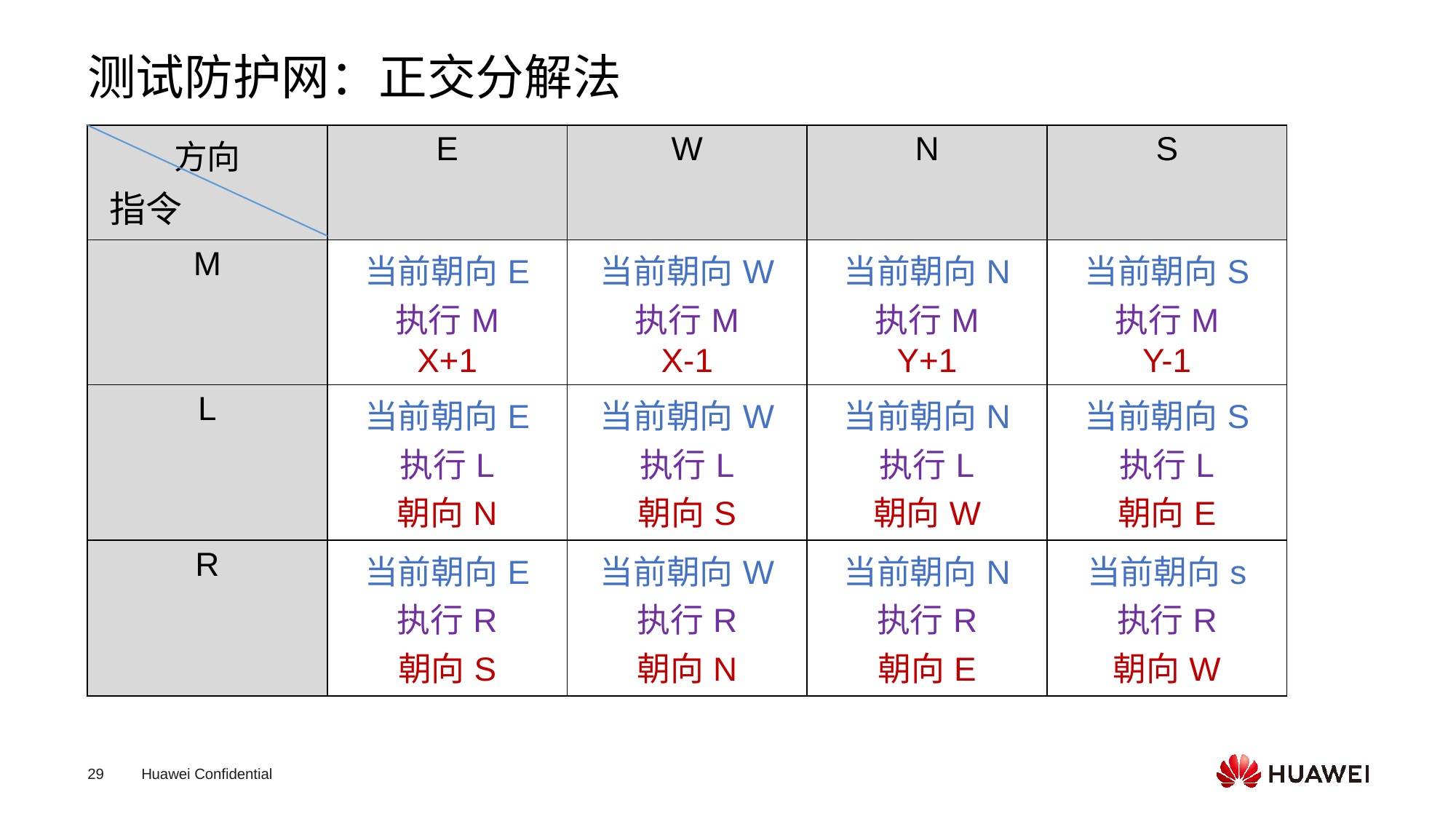

# 测试防护网：正交分解法
| 方向 | E | W | N | S |
| --- | --- | --- | --- | --- |
| M | 当前朝向E 执行M X+1 | 当前朝向W 执行M X-1 | 当前朝向N 执行M Y+1 | 当前朝向S 执行M Y-1 |
| L | 当前朝向E 执行L 朝向N | 当前朝向W 执行L 朝向S | 当前朝向N 执行L 朝向W | 当前朝向S 执行L 朝向E |
| R | 当前朝向E 执行R 朝向S | 当前朝向W 执行R 朝向N | 当前朝向N 执行R 朝向E | 当前朝向s 执行R 朝向W |
指令